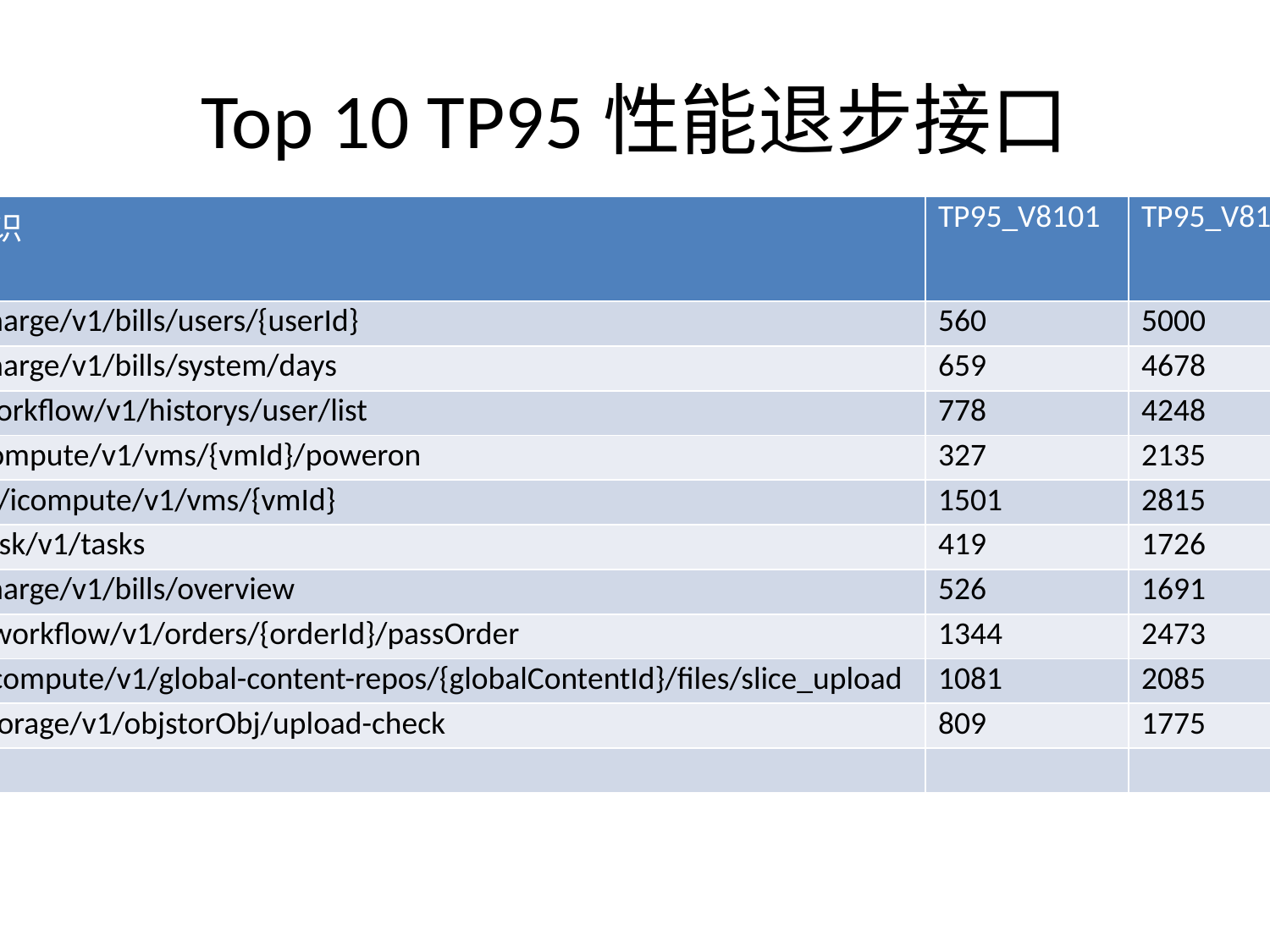

# Top 10 TP95性能退步接口
| 接口标识 | TP95\_V8101 | TP95\_V8104 | TP95\_变化 | TP95\_变化率 |
| --- | --- | --- | --- | --- |
| GET /icharge/v1/bills/users/{userId} | 560 | 5000 | 4440 | 792.86 |
| GET /icharge/v1/bills/system/days | 659 | 4678 | 4019 | 609.86 |
| GET /iworkflow/v1/historys/user/list | 778 | 4248 | 3470 | 446.02 |
| PUT /icompute/v1/vms/{vmId}/poweron | 327 | 2135 | 1808 | 552.91 |
| DELETE /icompute/v1/vms/{vmId} | 1501 | 2815 | 1314 | 87.54 |
| GET /itask/v1/tasks | 419 | 1726 | 1307 | 311.93 |
| GET /icharge/v1/bills/overview | 526 | 1691 | 1165 | 221.48 |
| POST /iworkflow/v1/orders/{orderId}/passOrder | 1344 | 2473 | 1129 | 84.0 |
| POST /icompute/v1/global-content-repos/{globalContentId}/files/slice\_upload | 1081 | 2085 | 1004 | 92.88 |
| PUT /istorage/v1/objstorObj/upload-check | 809 | 1775 | 966 | 119.41 |
|  |  |  |  |  |